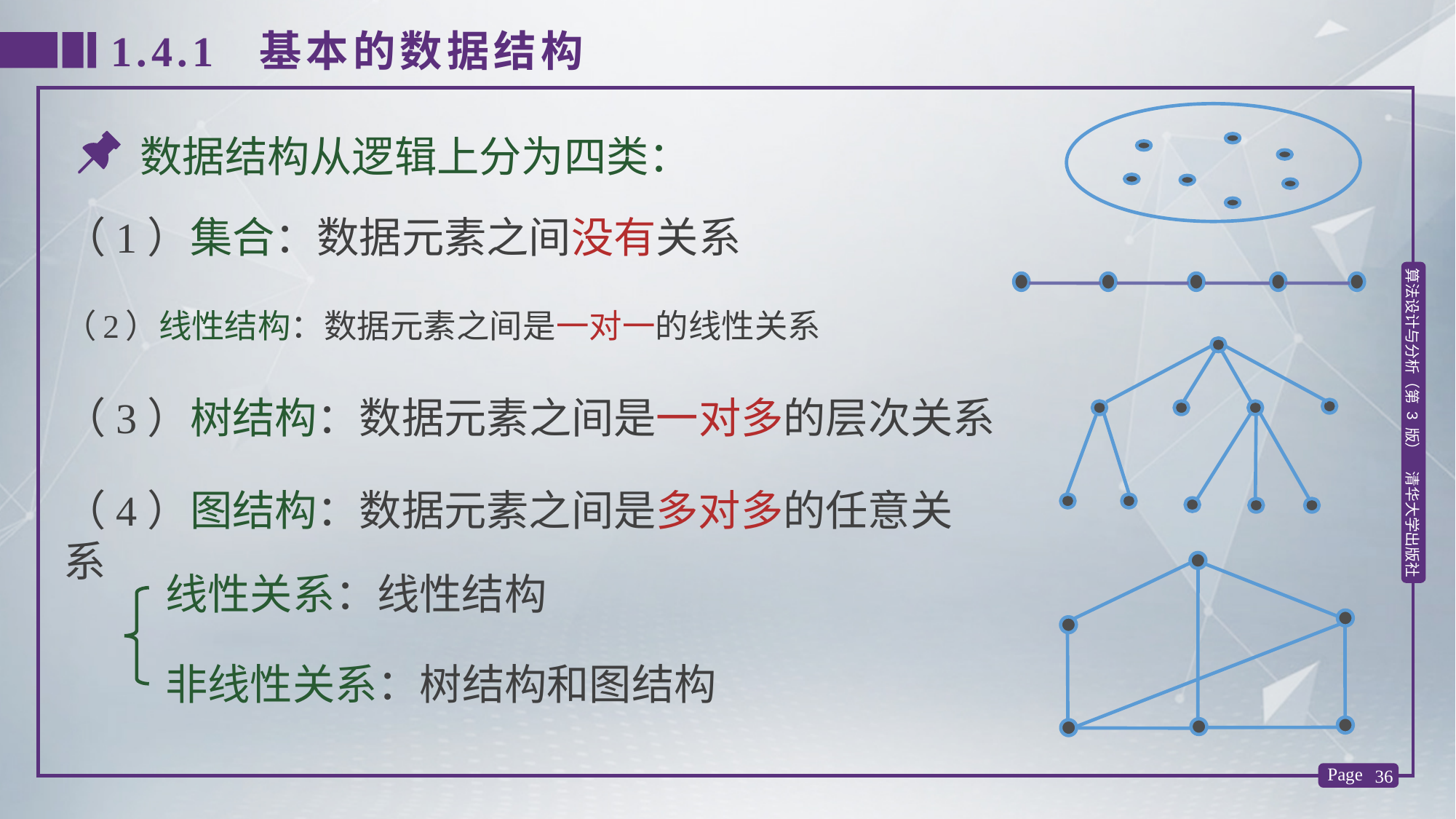

1.4.1  基本的数据结构

数据结构从逻辑上分为四类：

（1）集合：数据元素之间没有关系

（2）线性结构：数据元素之间是一对一的线性关系

（3）树结构：数据元素之间是一对多的层次关系
（4）图结构：数据元素之间是多对多的任意关系

线性关系：线性结构

非线性关系：树结构和图结构